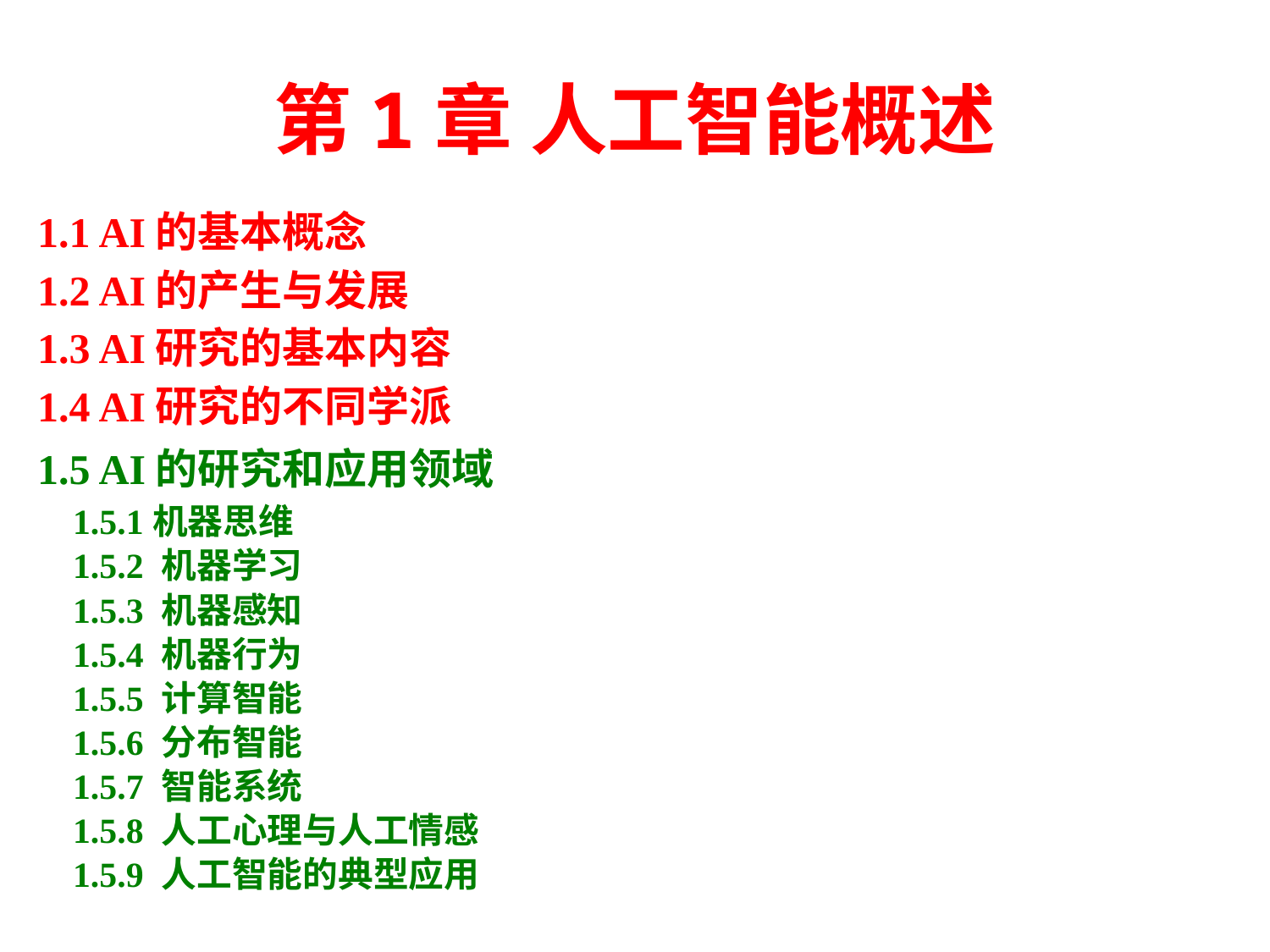

# 第1章 人工智能概述
1.1 AI的基本概念
1.2 AI的产生与发展
1.3 AI研究的基本内容
1.4 AI研究的不同学派
1.5 AI的研究和应用领域
    1.5.1机器思维
    1.5.2 机器学习
    1.5.3 机器感知
    1.5.4 机器行为
    1.5.5 计算智能
    1.5.6 分布智能
    1.5.7 智能系统
    1.5.8 人工心理与人工情感
    1.5.9 人工智能的典型应用
32